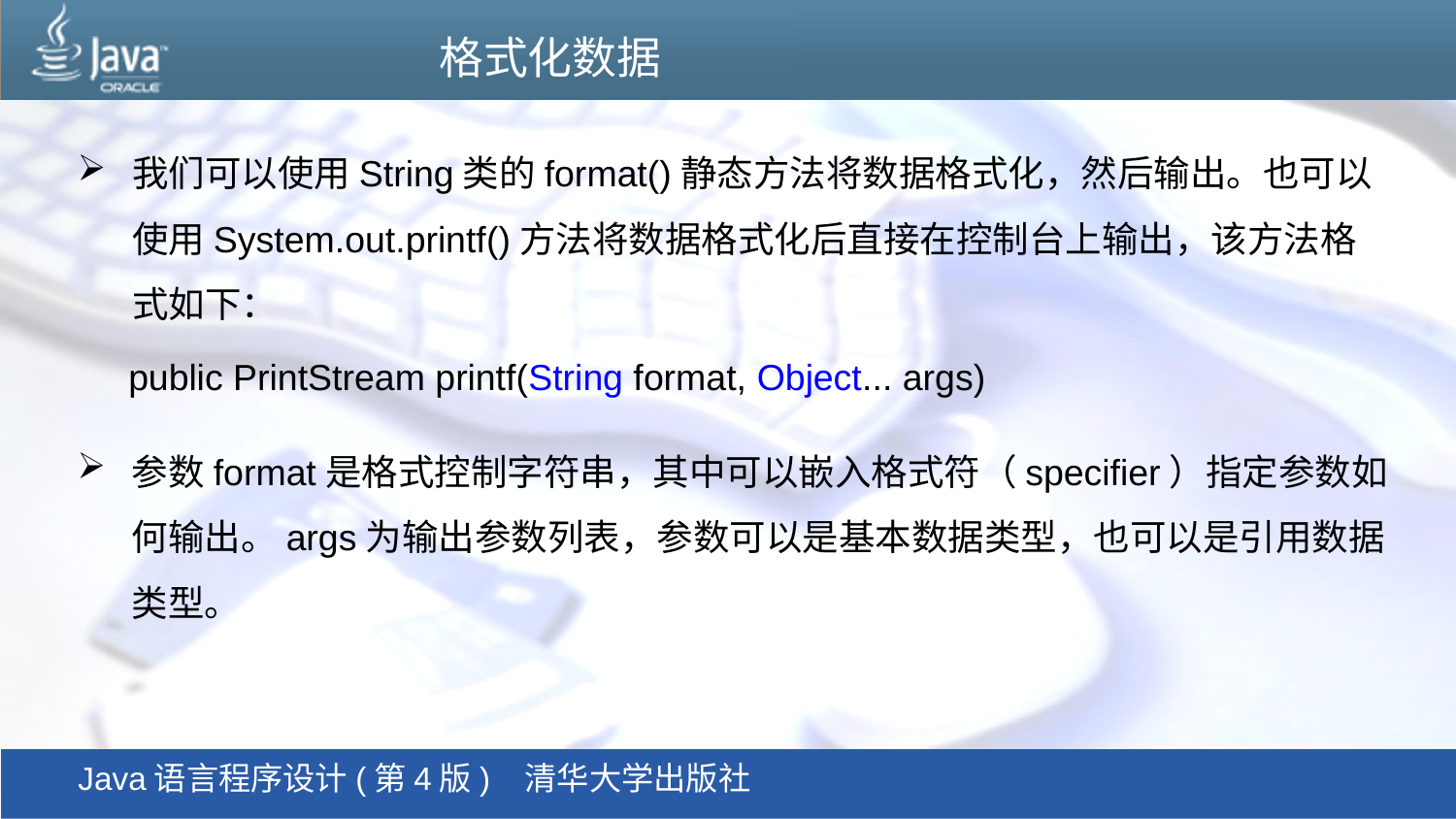

# 格式化数据
我们可以使用String类的format()静态方法将数据格式化，然后输出。也可以使用System.out.printf()方法将数据格式化后直接在控制台上输出，该方法格式如下：
     public PrintStream printf(String format, Object... args)
参数format是格式控制字符串，其中可以嵌入格式符（specifier）指定参数如何输出。args为输出参数列表，参数可以是基本数据类型，也可以是引用数据类型。